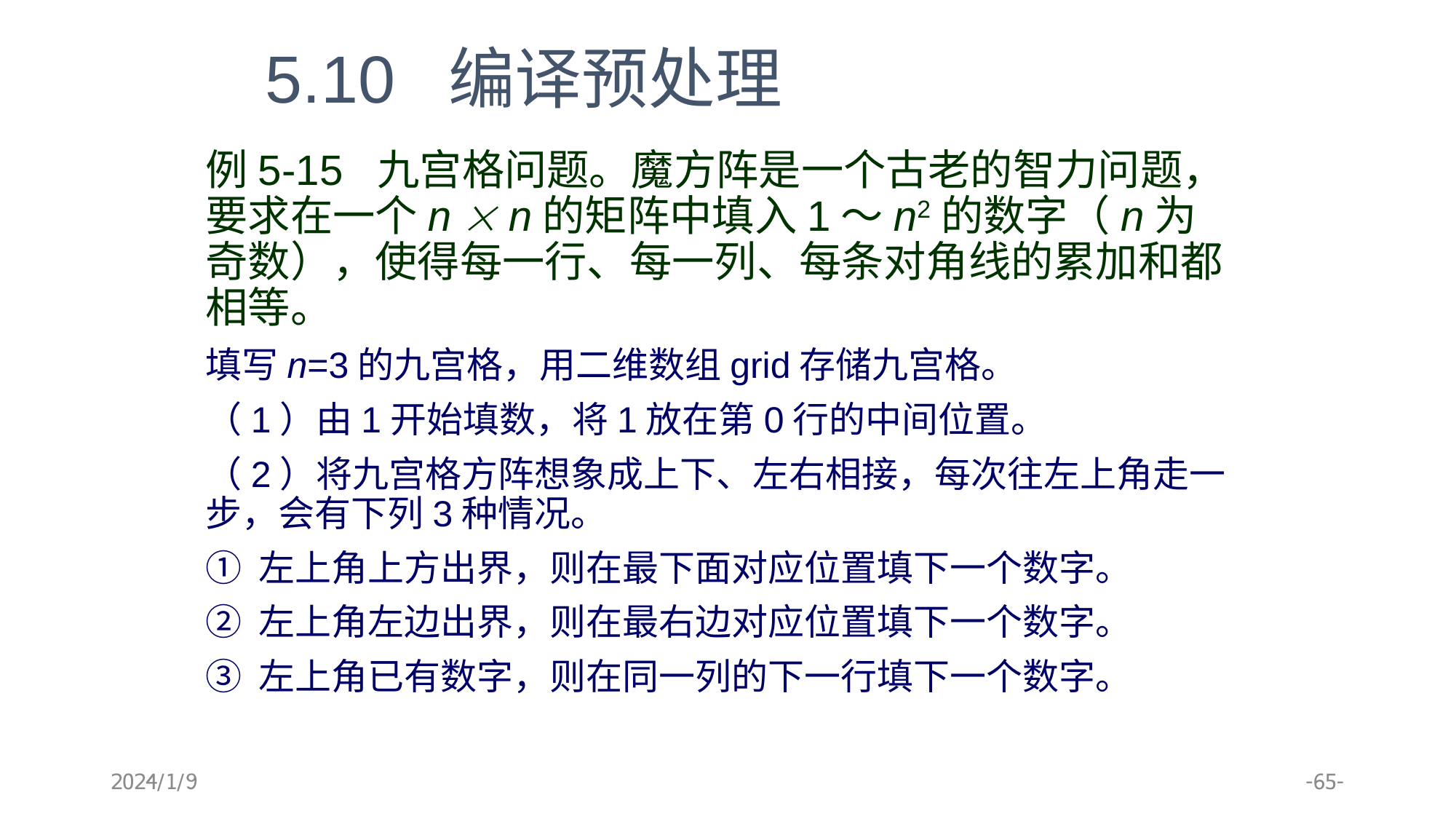

5.10  编译预处理
例5-15  九宫格问题。魔方阵是一个古老的智力问题，要求在一个n × n的矩阵中填入1～n2的数字（n为奇数），使得每一行、每一列、每条对角线的累加和都相等。
填写n=3的九宫格，用二维数组grid存储九宫格。
（1）由1开始填数，将1放在第0行的中间位置。
（2）将九宫格方阵想象成上下、左右相接，每次往左上角走一步，会有下列3种情况。
① 左上角上方出界，则在最下面对应位置填下一个数字。
② 左上角左边出界，则在最右边对应位置填下一个数字。
③ 左上角已有数字，则在同一列的下一行填下一个数字。

2024/1/9
-65-